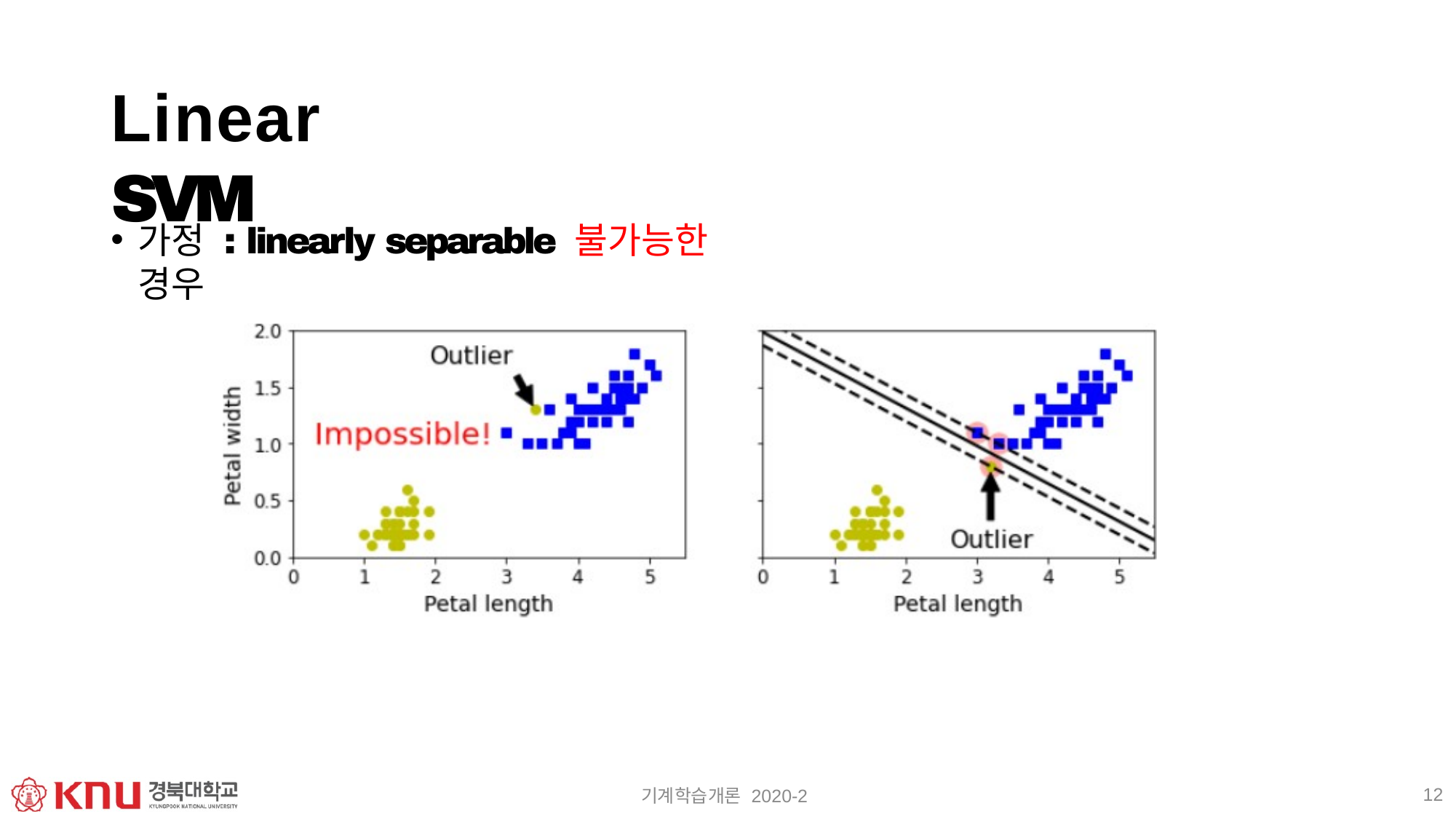

# Linear SVM
가정 : linearly separable 불가능한 경우

12
기계학습개론 2020-2